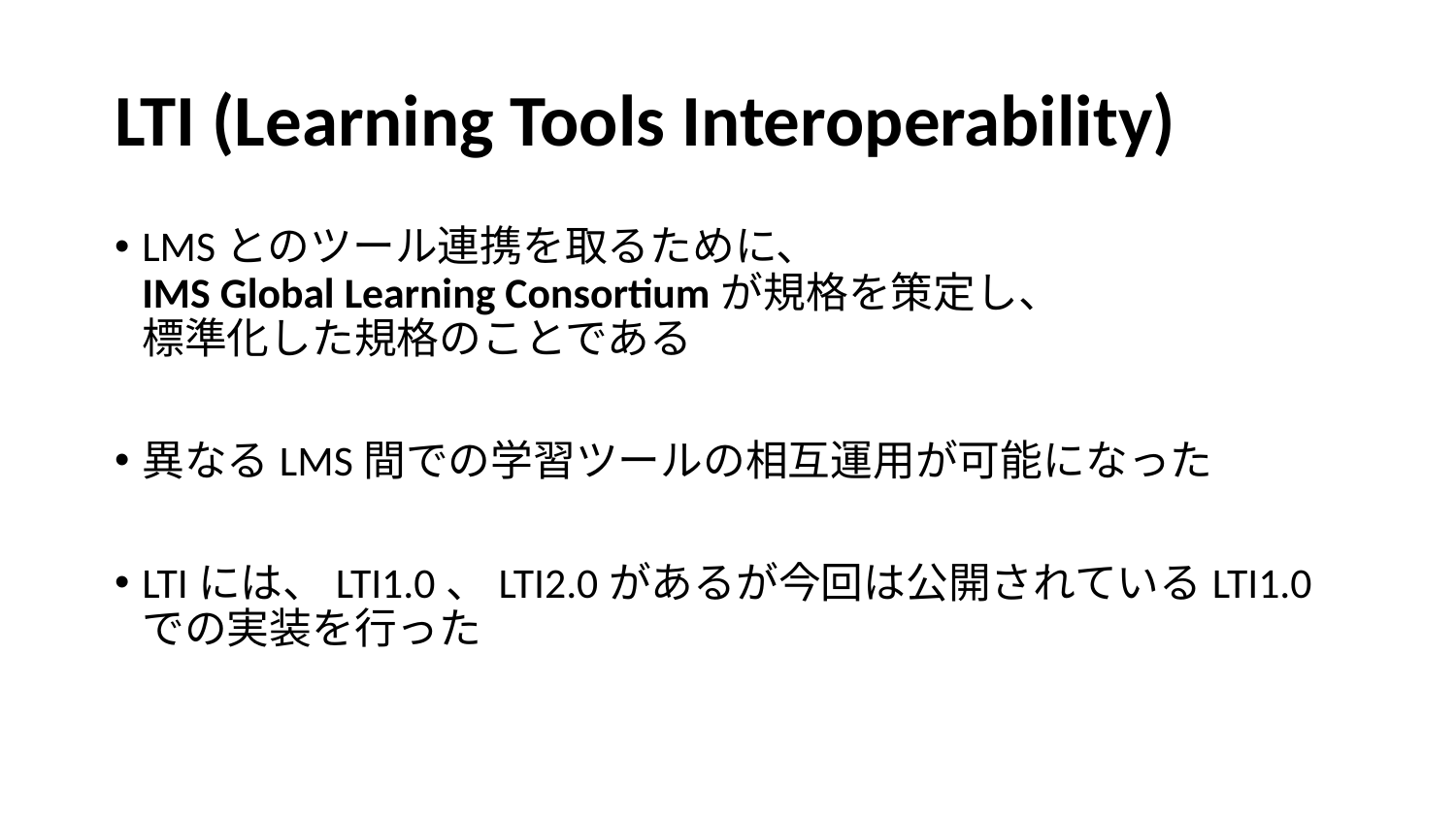

# LTI (Learning Tools Interoperability)
LMSとのツール連携を取るために、
IMS Global Learning Consortiumが規格を策定し、
標準化した規格のことである

異なるLMS間での学習ツールの相互運用が可能になった

LTIには、LTI1.0、LTI2.0があるが今回は公開されているLTI1.0での実装を行った